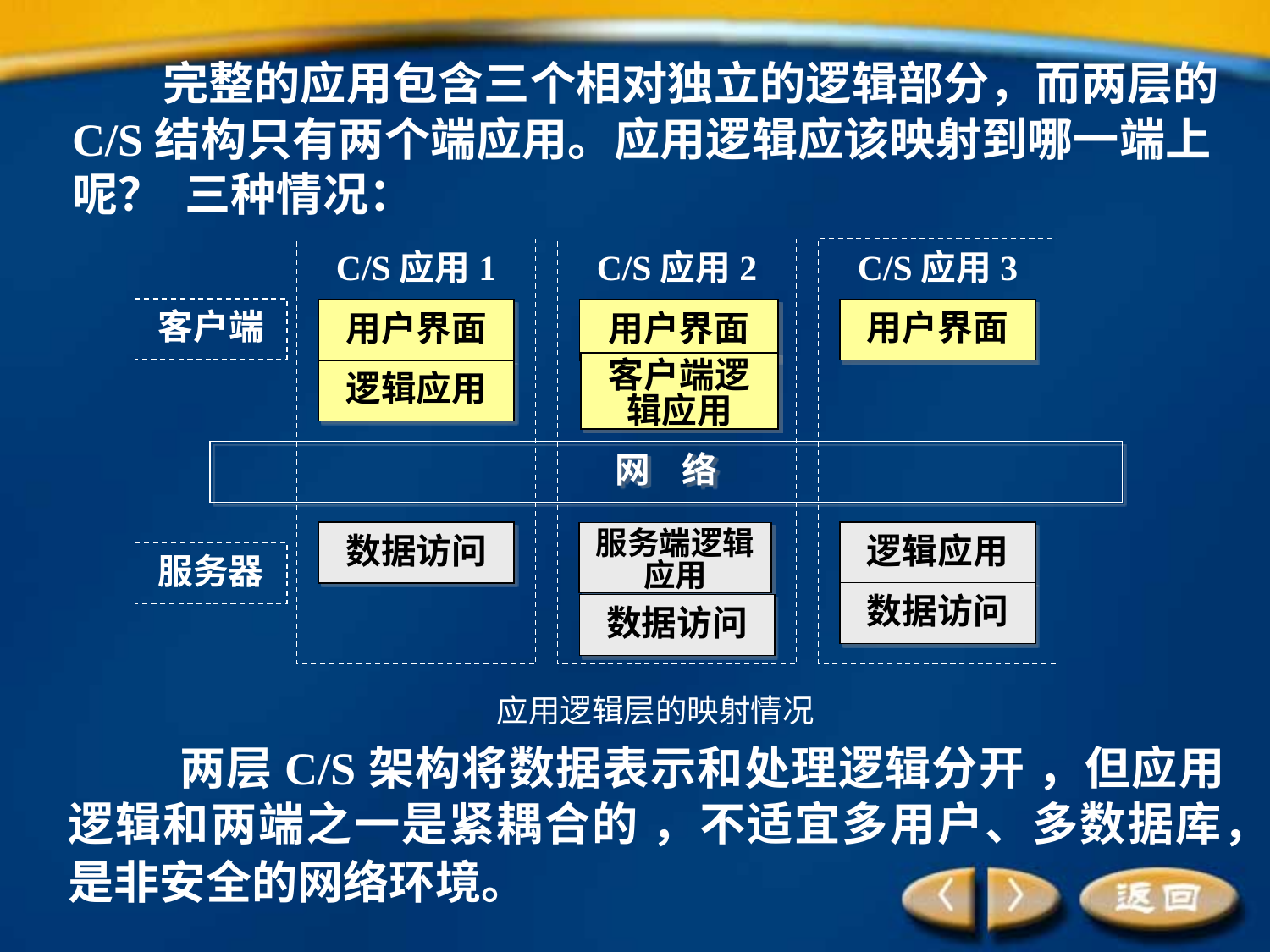

完整的应用包含三个相对独立的逻辑部分，而两层的C/S结构只有两个端应用。应用逻辑应该映射到哪一端上呢？  三种情况：
C/S应用3
C/S应用1
C/S应用2
客户端

用户界面
用户界面

用户界面

客户端逻辑应用
逻辑应用
网    络
数据访问
逻辑应用

服务端逻辑应用

服务器
数据访问
数据访问
应用逻辑层的映射情况
        两层C/S架构将数据表示和处理逻辑分开 ，但应用逻辑和两端之一是紧耦合的 ，不适宜多用户、多数据库，是非安全的网络环境。